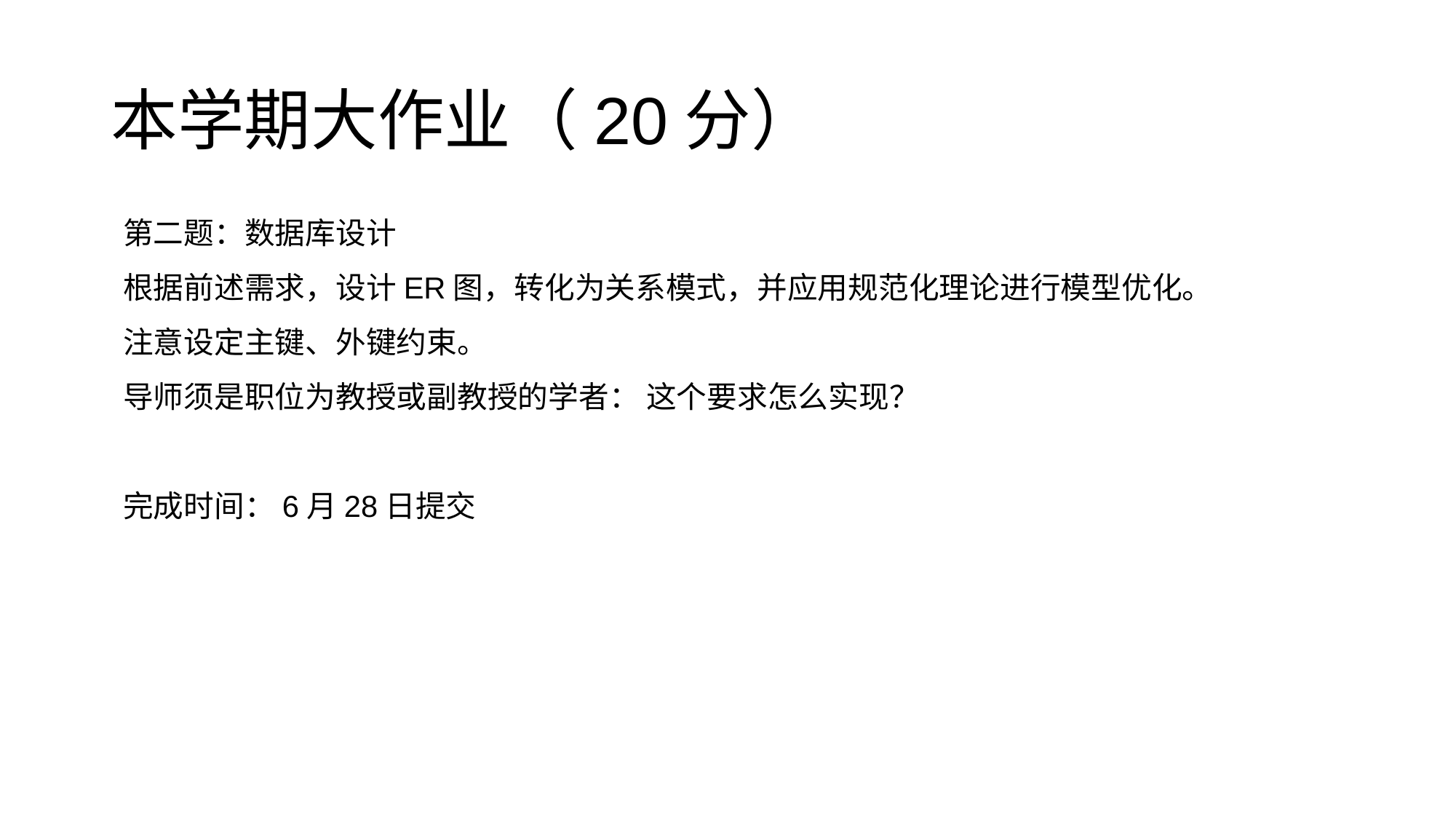

# 本学期大作业（20分）
第二题：数据库设计
根据前述需求，设计ER图，转化为关系模式，并应用规范化理论进行模型优化。
注意设定主键、外键约束。
导师须是职位为教授或副教授的学者： 这个要求怎么实现？

完成时间：6月28日提交